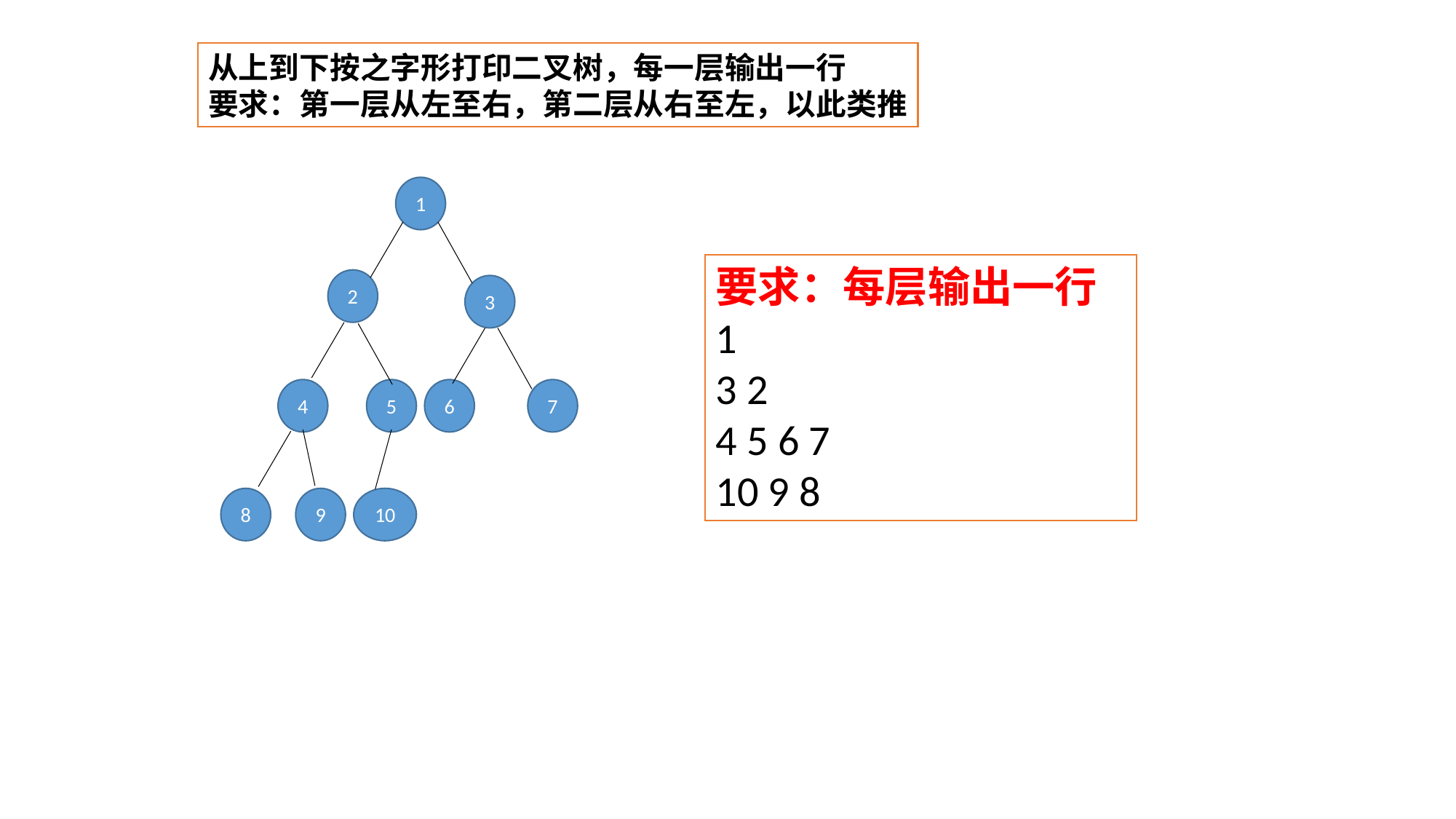

从上到下按之字形打印二叉树，每一层输出一行
要求：第一层从左至右，第二层从右至左，以此类推
1
要求：每层输出一行
1
3 2
4 5 6 7
10 9 8
2
3
4
5
6
7
8
9
10